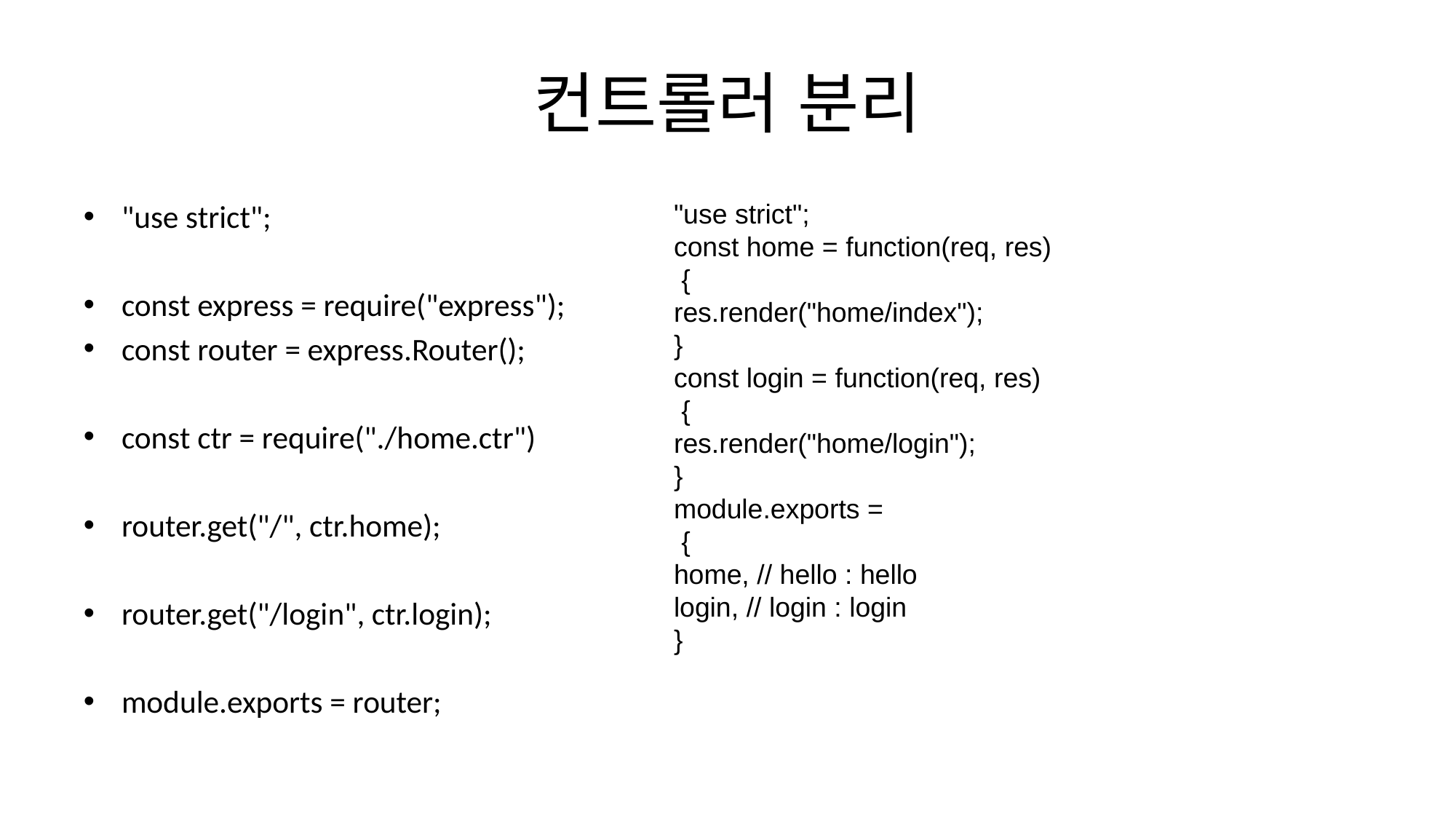

# 컨트롤러 분리
"use strict";

const express = require("express");
const router = express.Router();

const ctr = require("./home.ctr")

router.get("/", ctr.home);

router.get("/login", ctr.login);

module.exports = router;

"use strict";
const home = function(req, res)
 {
res.render("home/index");
}
const login = function(req, res)
 {
res.render("home/login");
}
module.exports =
 {
home, // hello : hello
login, // login : login
}